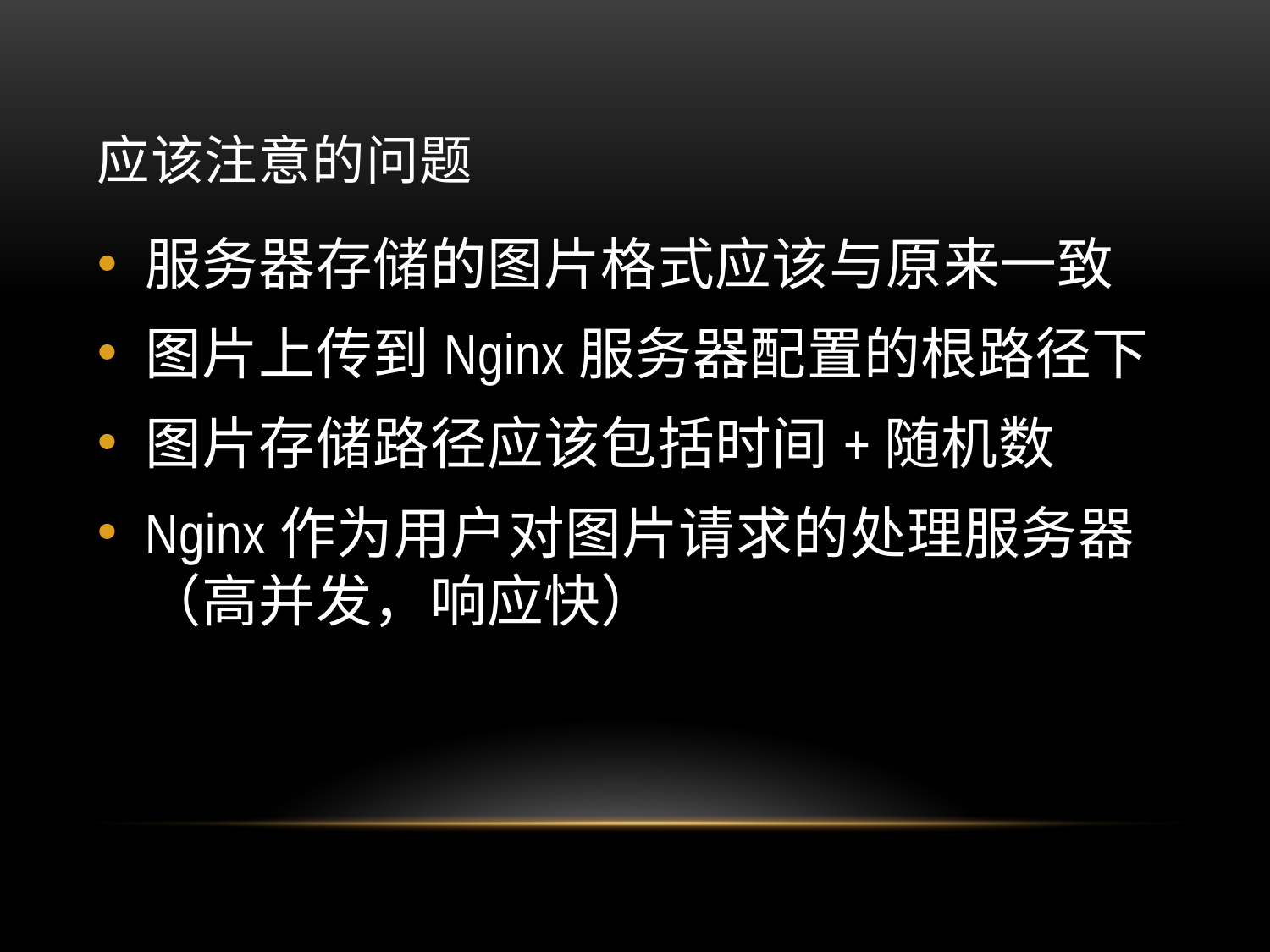

# 应该注意的问题
服务器存储的图片格式应该与原来一致
图片上传到Nginx服务器配置的根路径下
图片存储路径应该包括时间+随机数
Nginx作为用户对图片请求的处理服务器（高并发，响应快）